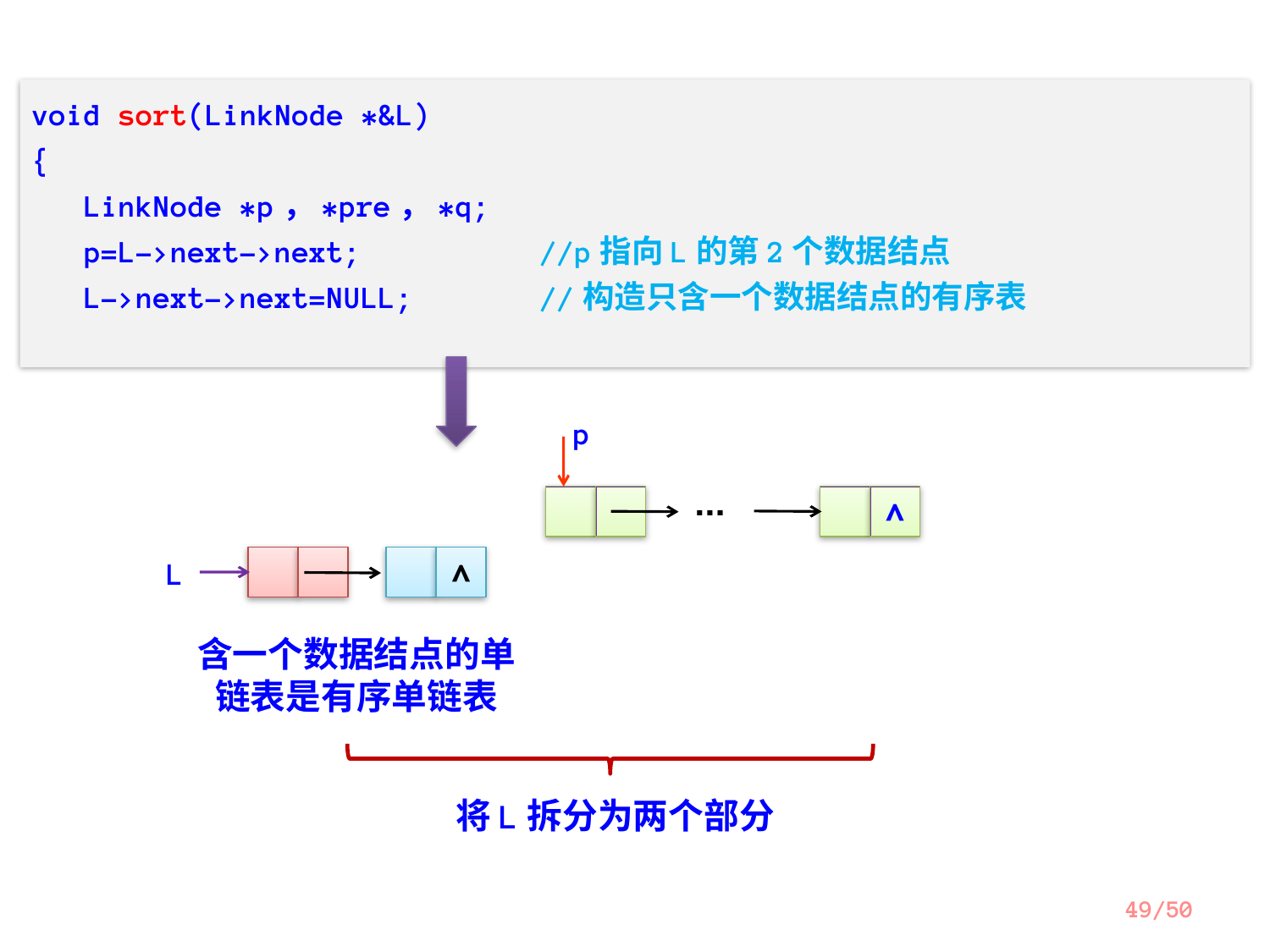

void sort(LinkNode *&L)
{
   LinkNode *p，*pre，*q;
   p=L->next->next;		//p指向L的第2个数据结点
   L->next->next=NULL;	//构造只含一个数据结点的有序表

p

…

∧

L

∧

含一个数据结点的单链表是有序单链表
将L拆分为两个部分
49/50